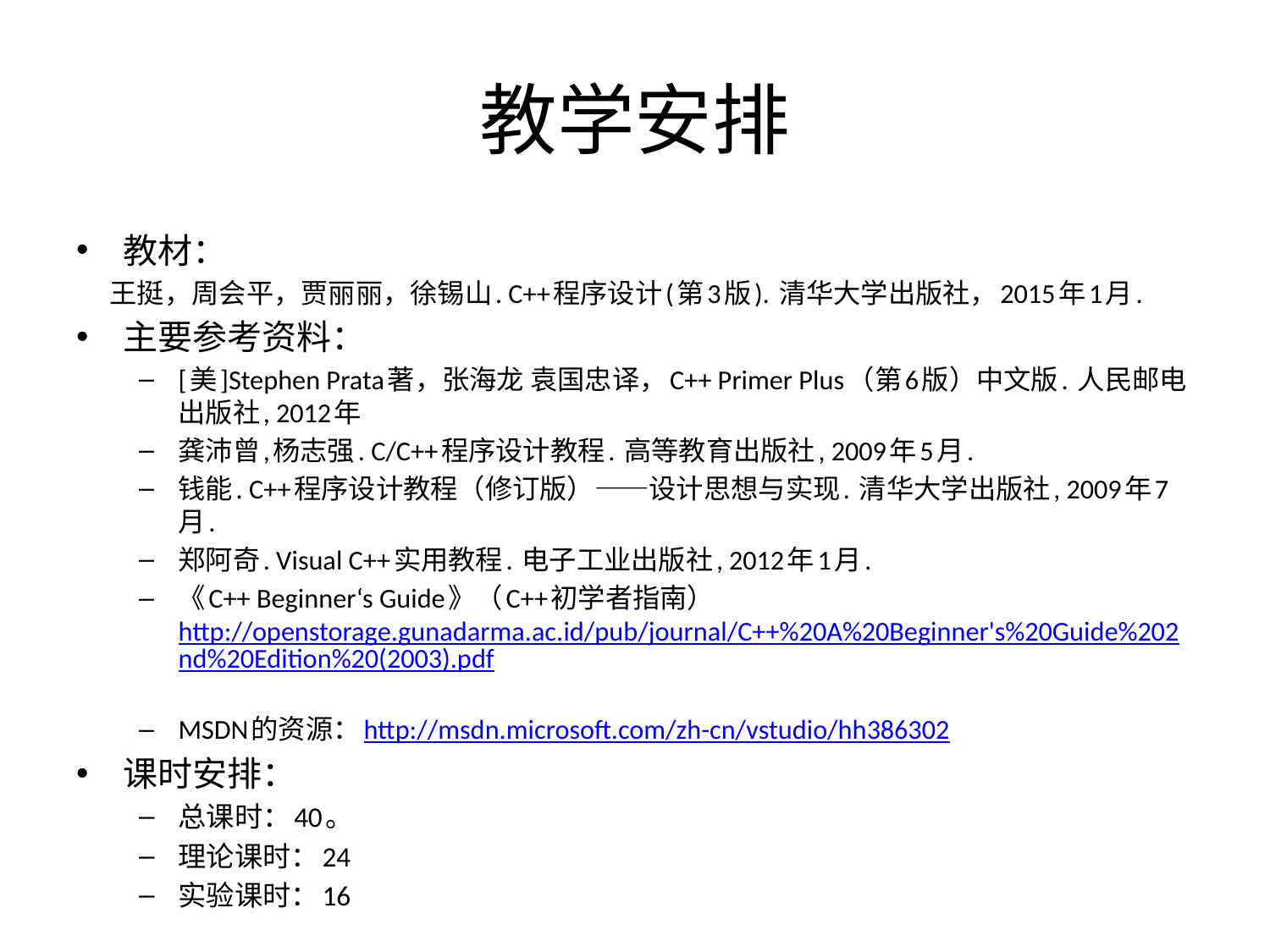

# 教学安排
教材：
     王挺，周会平，贾丽丽，徐锡山. C++程序设计(第3版). 清华大学出版社，2015年1月.
主要参考资料：
[美]Stephen Prata著，张海龙 袁国忠译，C++ Primer Plus（第6版）中文版. 人民邮电出版社, 2012年
龚沛曾,杨志强. C/C++程序设计教程. 高等教育出版社, 2009年5月.
钱能. C++程序设计教程（修订版）——设计思想与实现. 清华大学出版社, 2009年7月.
郑阿奇. Visual C++实用教程. 电子工业出版社, 2012年1月.
《C++ Beginner‘s Guide》（C++初学者指南）http://openstorage.gunadarma.ac.id/pub/journal/C++%20A%20Beginner's%20Guide%202nd%20Edition%20(2003).pdf
MSDN的资源：http://msdn.microsoft.com/zh-cn/vstudio/hh386302
课时安排：
总课时：40。
理论课时：24
实验课时：16